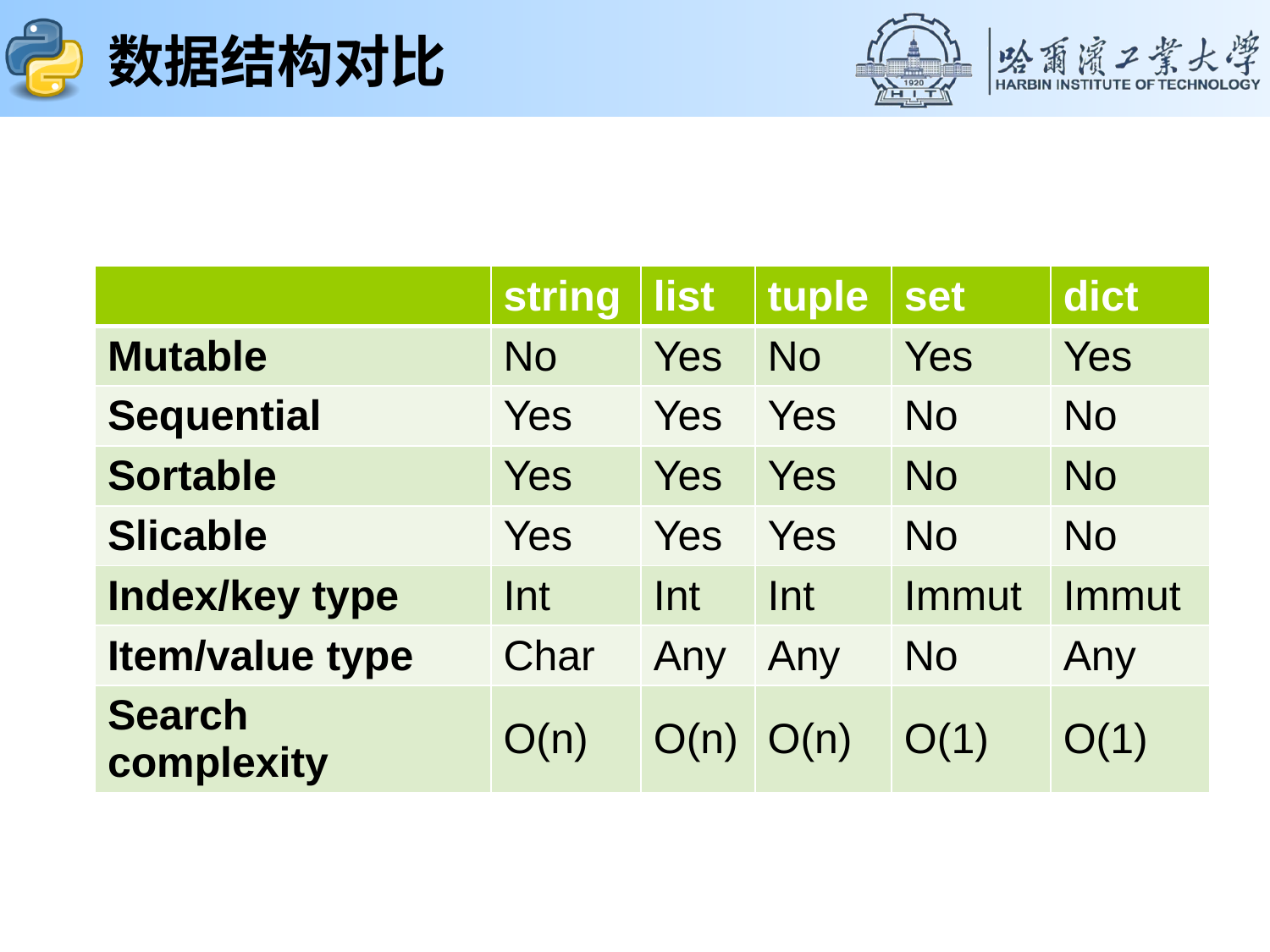

# 数据结构对比
|  | string | list | tuple | set | dict |
| --- | --- | --- | --- | --- | --- |
| Mutable | No | Yes | No | Yes | Yes |
| Sequential | Yes | Yes | Yes | No | No |
| Sortable | Yes | Yes | Yes | No | No |
| Slicable | Yes | Yes | Yes | No | No |
| Index/key type | Int | Int | Int | Immut | Immut |
| Item/value type | Char | Any | Any | No | Any |
| Search complexity | O(n) | O(n) | O(n) | O(1) | O(1) |